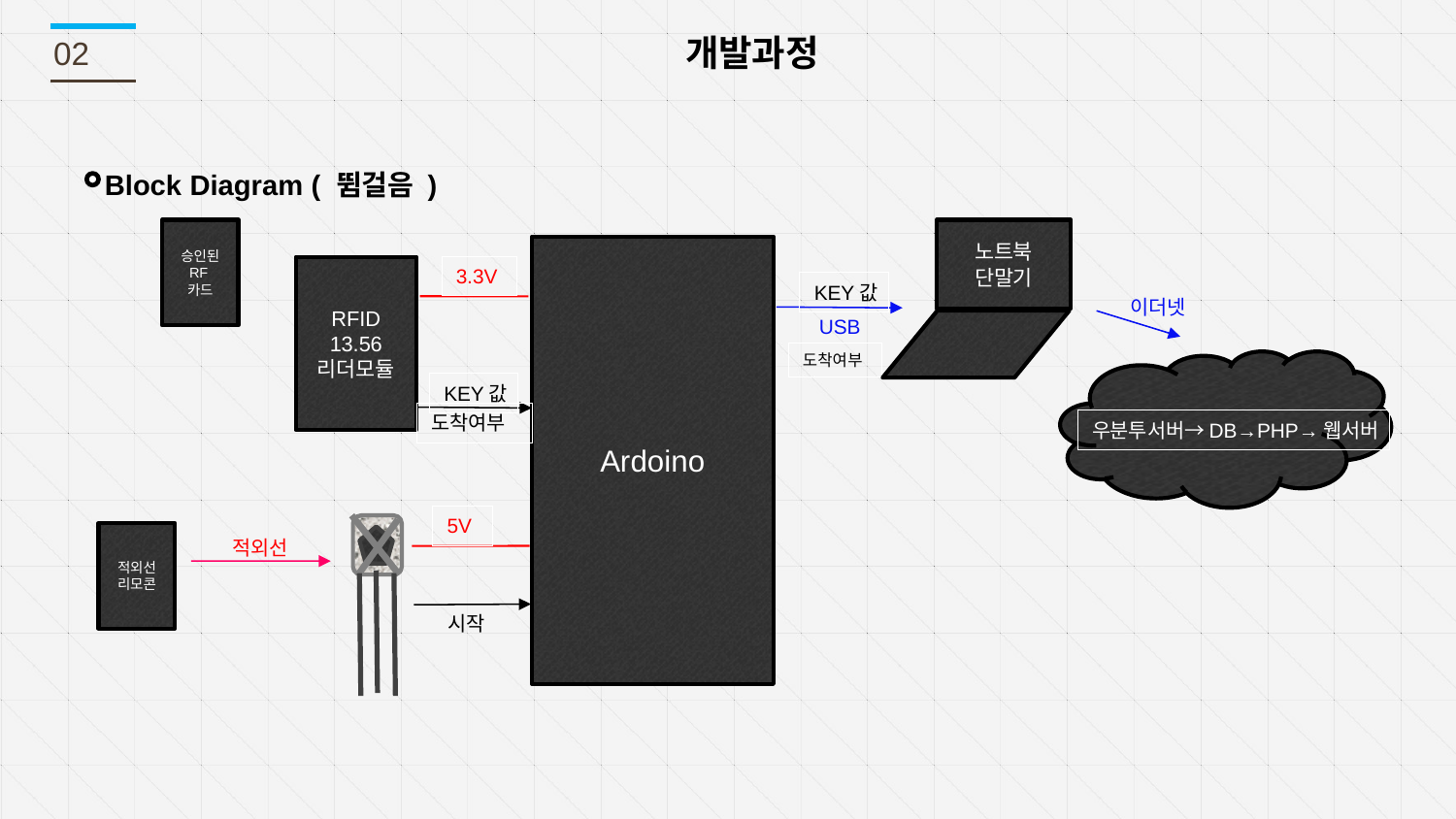

개발과정
02
Block Diagram ( 뜀걸음 )

승인된 RF카드
노트북
단말기
Ardoino
3.3V
RFID 13.56
리더모듈
KEY값
이더넷
USB

도착여부

KEY값
도착여부
우분투서버→DB→PHP→웹서버
5V

적외선 리모콘
적외선
시작